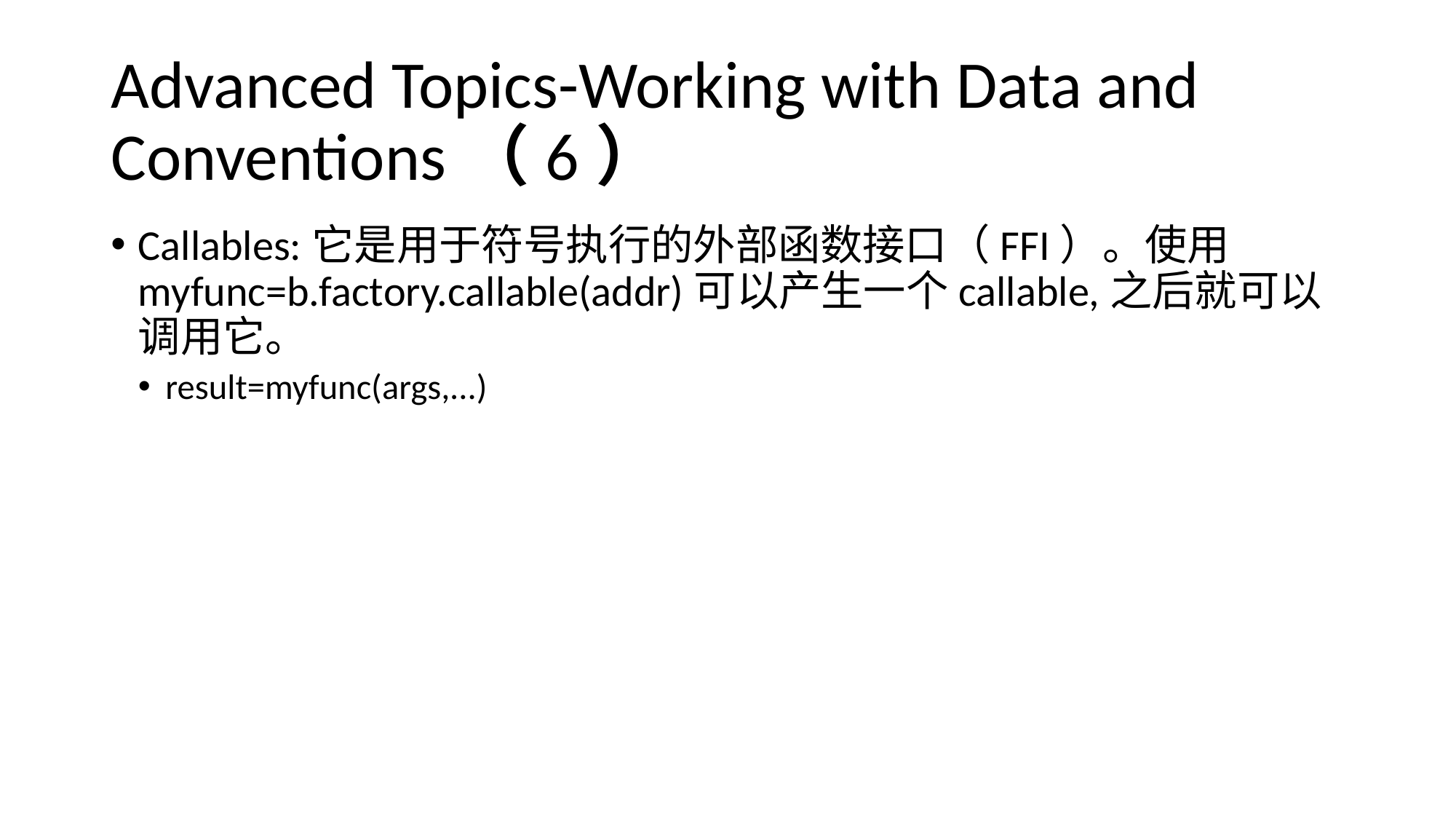

# Advanced Topics-Working with Data and Conventions（6）
Callables:它是用于符号执行的外部函数接口（FFI）。使用myfunc=b.factory.callable(addr)可以产生一个callable,之后就可以调用它。
result=myfunc(args,...)